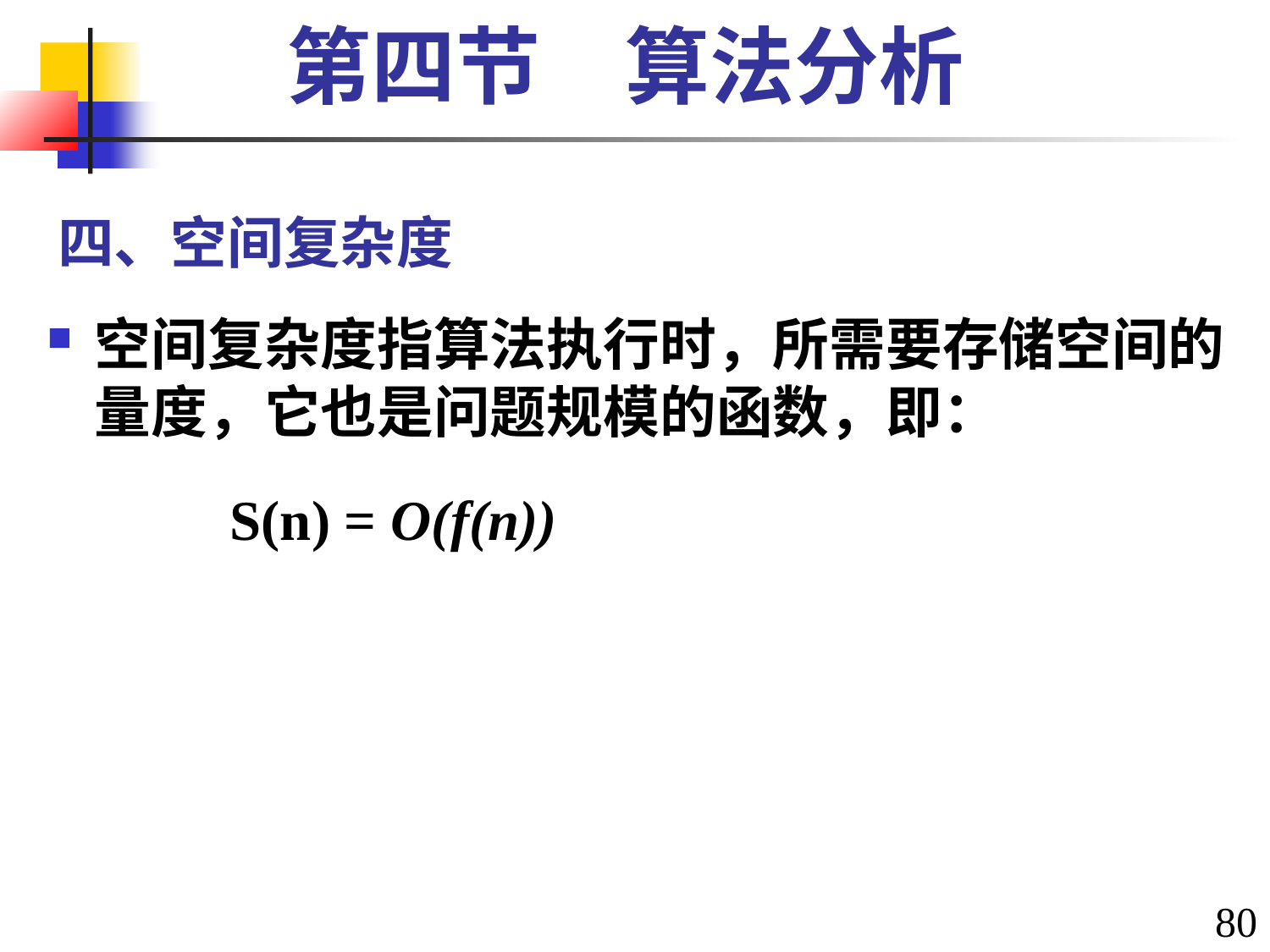

第四节　算法分析
四、空间复杂度
空间复杂度指算法执行时，所需要存储空间的量度，它也是问题规模的函数，即：
　　　S(n) = O(f(n))
80